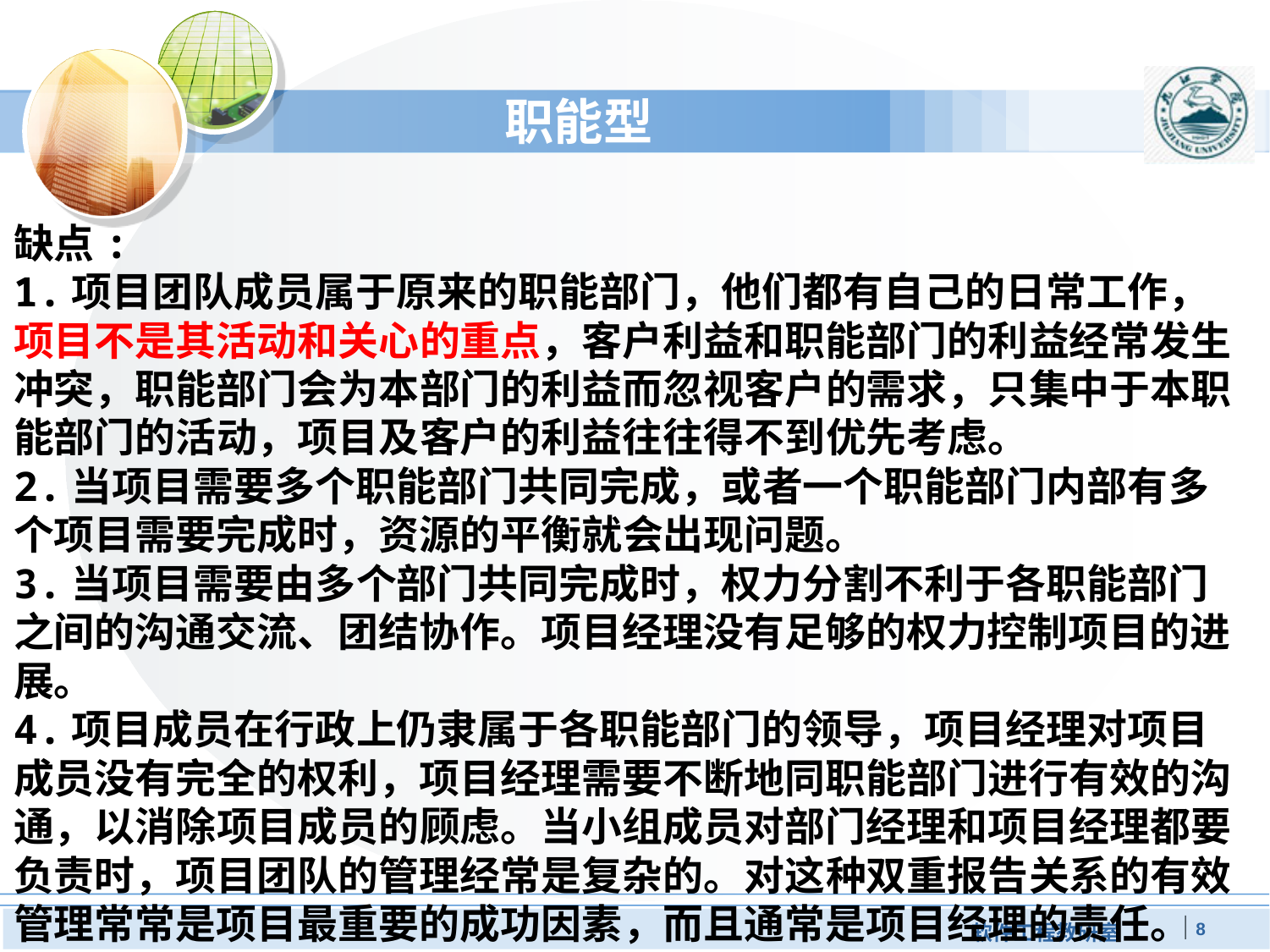

职能型
缺点:
1.项目团队成员属于原来的职能部门，他们都有自己的日常工作，项目不是其活动和关心的重点，客户利益和职能部门的利益经常发生冲突，职能部门会为本部门的利益而忽视客户的需求，只集中于本职能部门的活动，项目及客户的利益往往得不到优先考虑。
2.当项目需要多个职能部门共同完成，或者一个职能部门内部有多个项目需要完成时，资源的平衡就会出现问题。
3.当项目需要由多个部门共同完成时，权力分割不利于各职能部门之间的沟通交流、团结协作。项目经理没有足够的权力控制项目的进展。
4.项目成员在行政上仍隶属于各职能部门的领导，项目经理对项目成员没有完全的权利，项目经理需要不断地同职能部门进行有效的沟通，以消除项目成员的顾虑。当小组成员对部门经理和项目经理都要负责时，项目团队的管理经常是复杂的。对这种双重报告关系的有效管理常常是项目最重要的成功因素，而且通常是项目经理的责任。